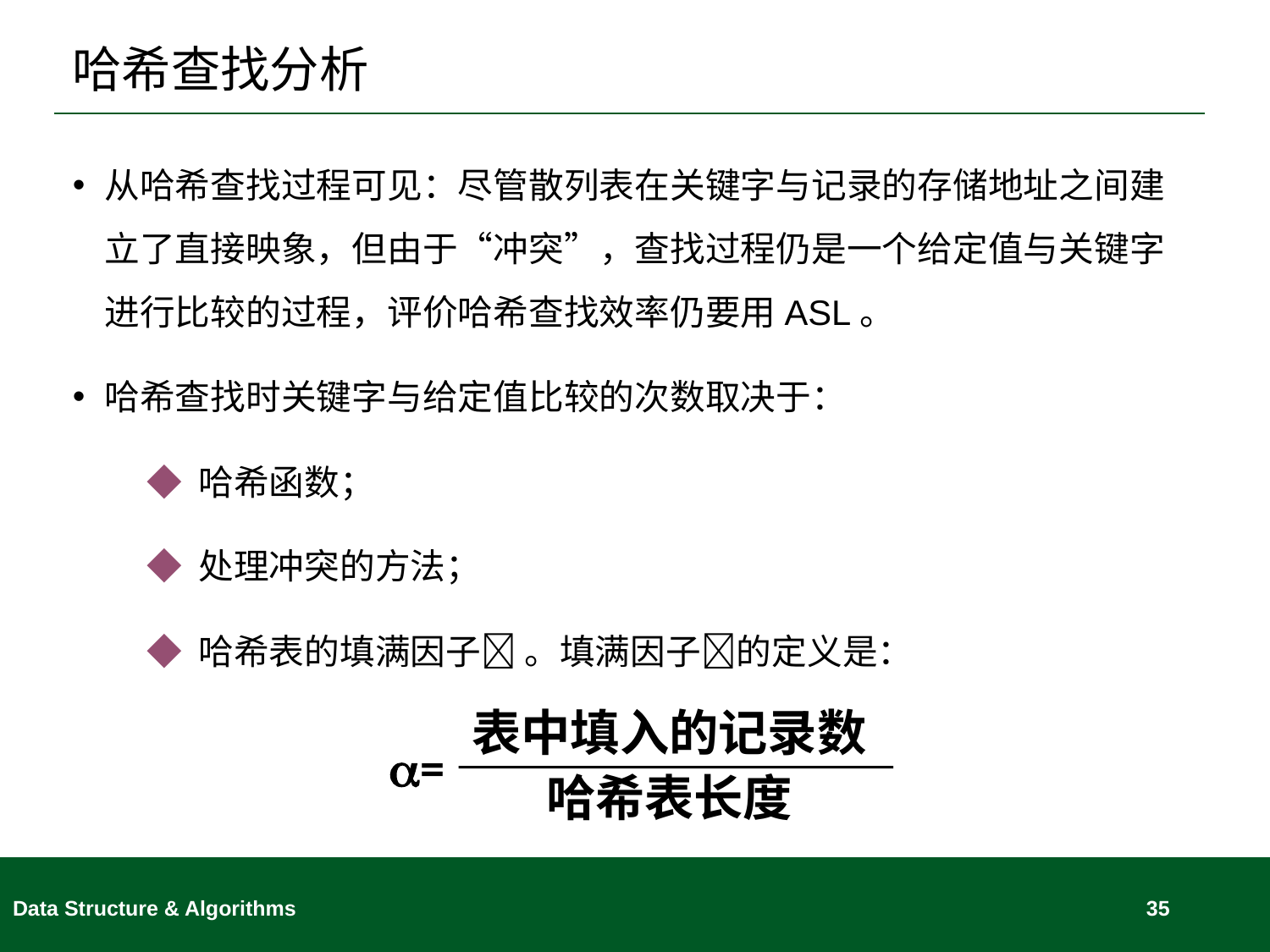

# 哈希查找分析
从哈希查找过程可见：尽管散列表在关键字与记录的存储地址之间建立了直接映象，但由于“冲突”，查找过程仍是一个给定值与关键字进行比较的过程，评价哈希查找效率仍要用ASL。
哈希查找时关键字与给定值比较的次数取决于：
◆ 哈希函数；
◆ 处理冲突的方法；
◆ 哈希表的填满因子α 。填满因子α的定义是：

表中填入的记录数
α=

哈希表长度
Data Structure & Algorithms
35